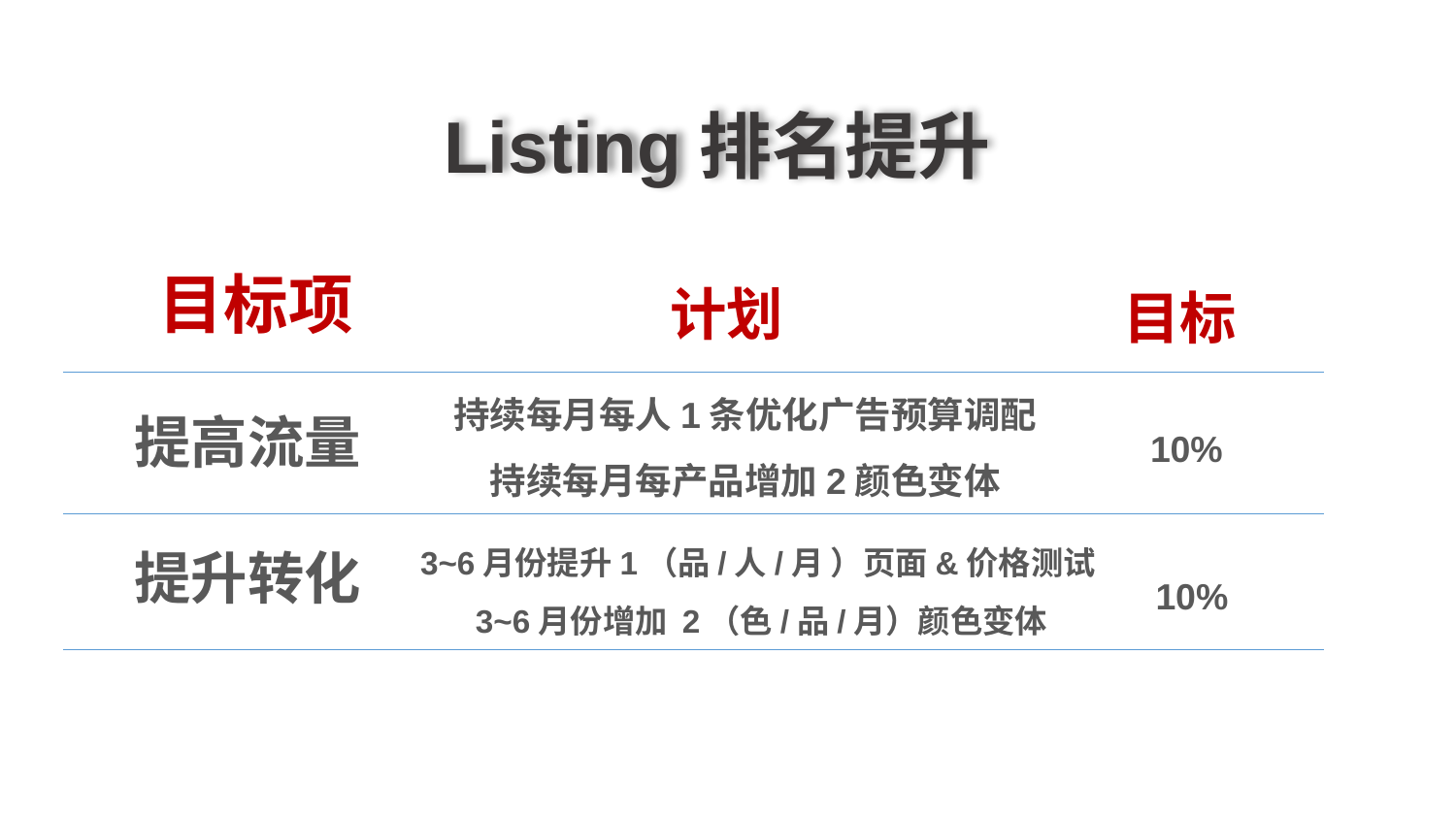

Listing排名提升
目标项
计划
目标
持续每月每人1条优化广告预算调配
持续每月每产品增加2颜色变体
10%
提高流量
3~6月份提升1（品/人/月 ）页面&价格测试
3~6月份增加 2（色/品/月）颜色变体
提升转化
10%